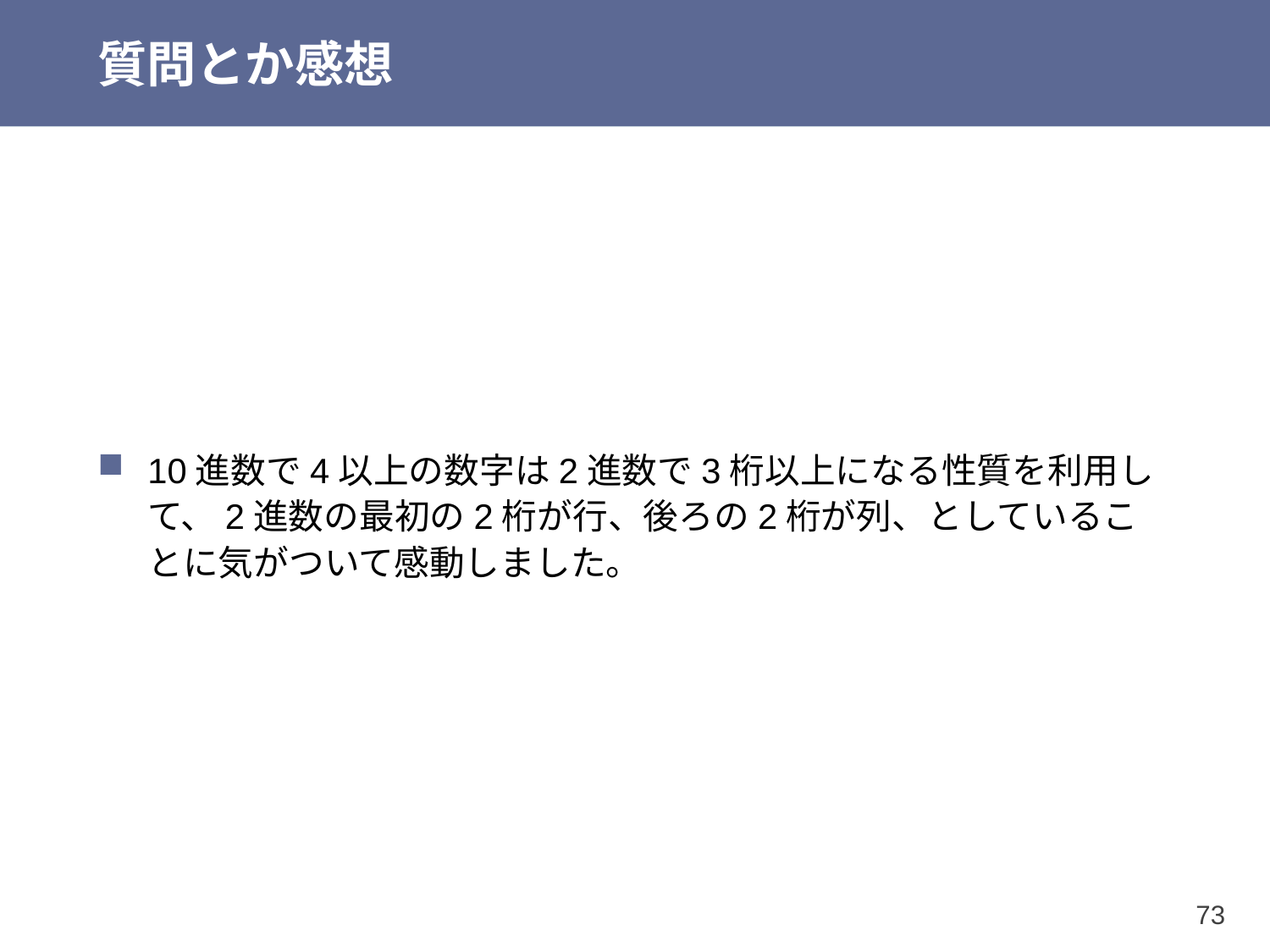

# 質問とか感想
10進数で4以上の数字は2進数で3桁以上になる性質を利用して、2進数の最初の2桁が行、後ろの2桁が列、としていることに気がついて感動しました。